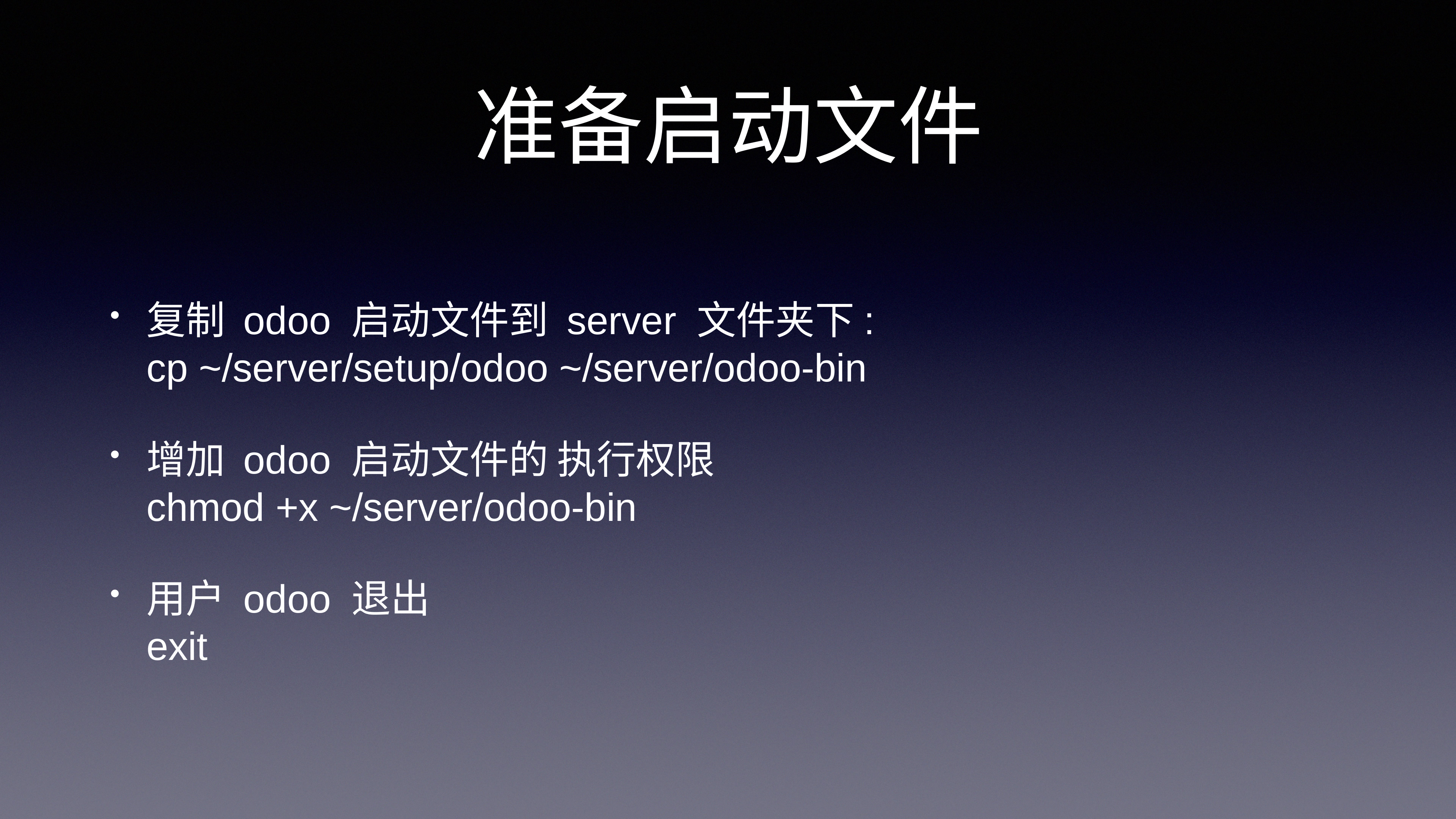

# 准备启动文件
复制 odoo 启动文件到 server 文件夹下:
cp ~/server/setup/odoo ~/server/odoo-bin
增加 odoo 启动文件的 执行权限
chmod +x ~/server/odoo-bin
用户 odoo 退出
exit